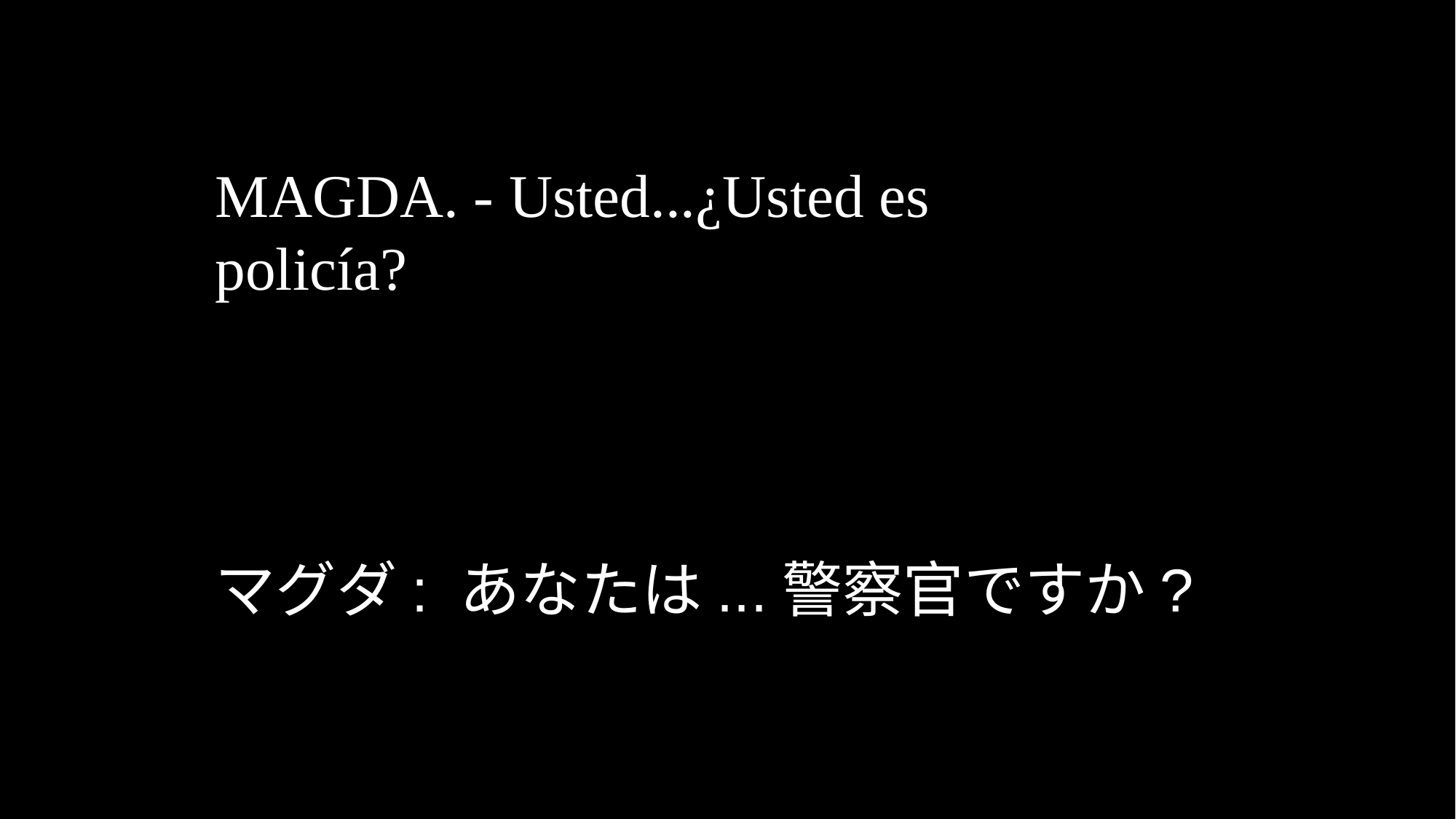

MAGDA. - Usted...¿Usted es policía?

マグダ: あなたは...警察官ですか?